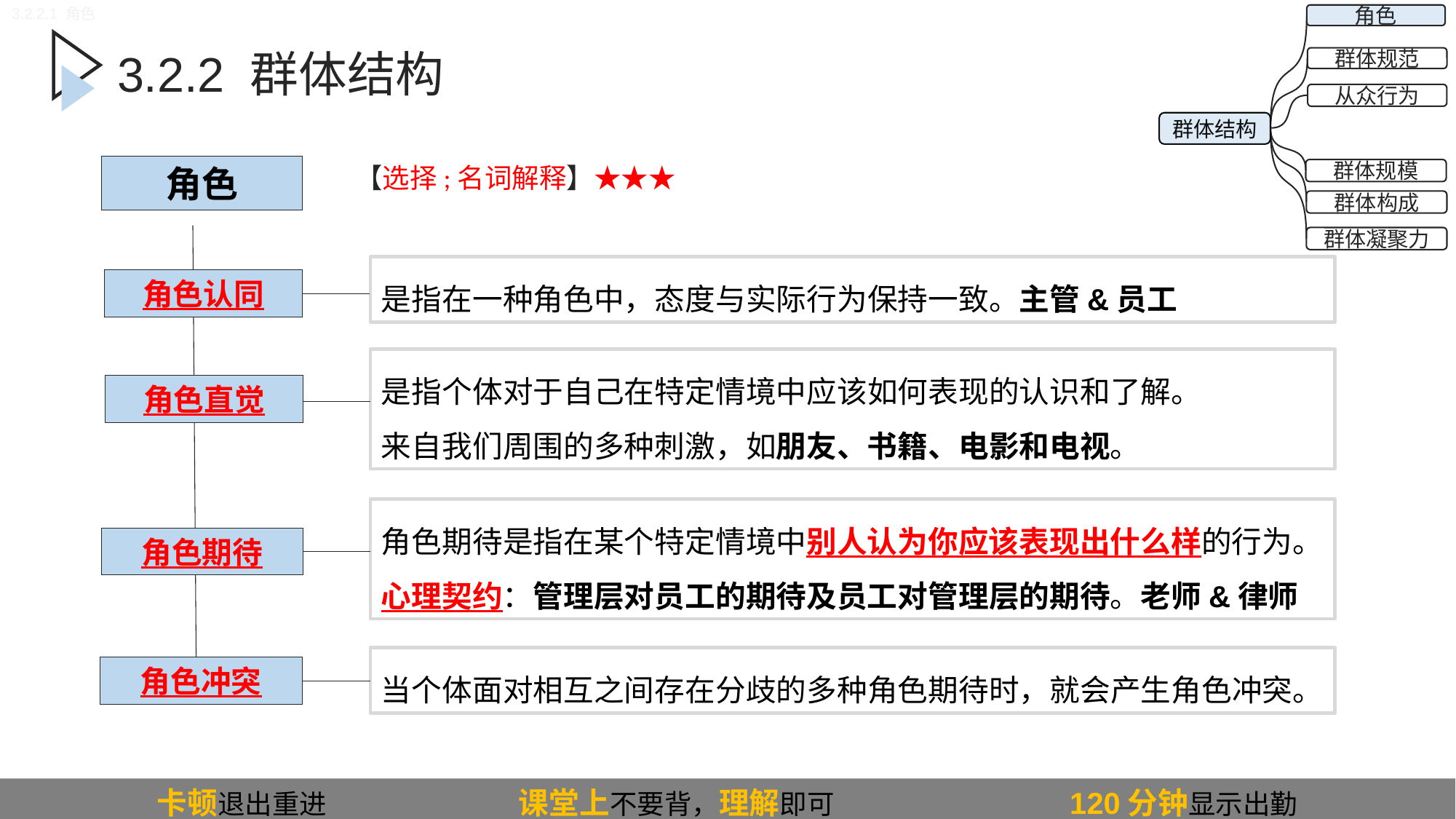

3.2.2.1 角色
角色
群体规范
从众行为
群体规模
群体构成
群体凝聚力
群体结构
3.2.2 群体结构
角色
是指在一种角色中，态度与实际行为保持一致。主管&员工
是指个体对于自己在特定情境中应该如何表现的认识和了解。
来自我们周围的多种刺激，如朋友、书籍、电影和电视。
角色期待是指在某个特定情境中别人认为你应该表现出什么样的行为。
心理契约：管理层对员工的期待及员工对管理层的期待。老师&律师
角色认同
角色直觉
角色期待
【选择;名词解释】★★★
当个体面对相互之间存在分歧的多种角色期待时，就会产生角色冲突。
角色冲突